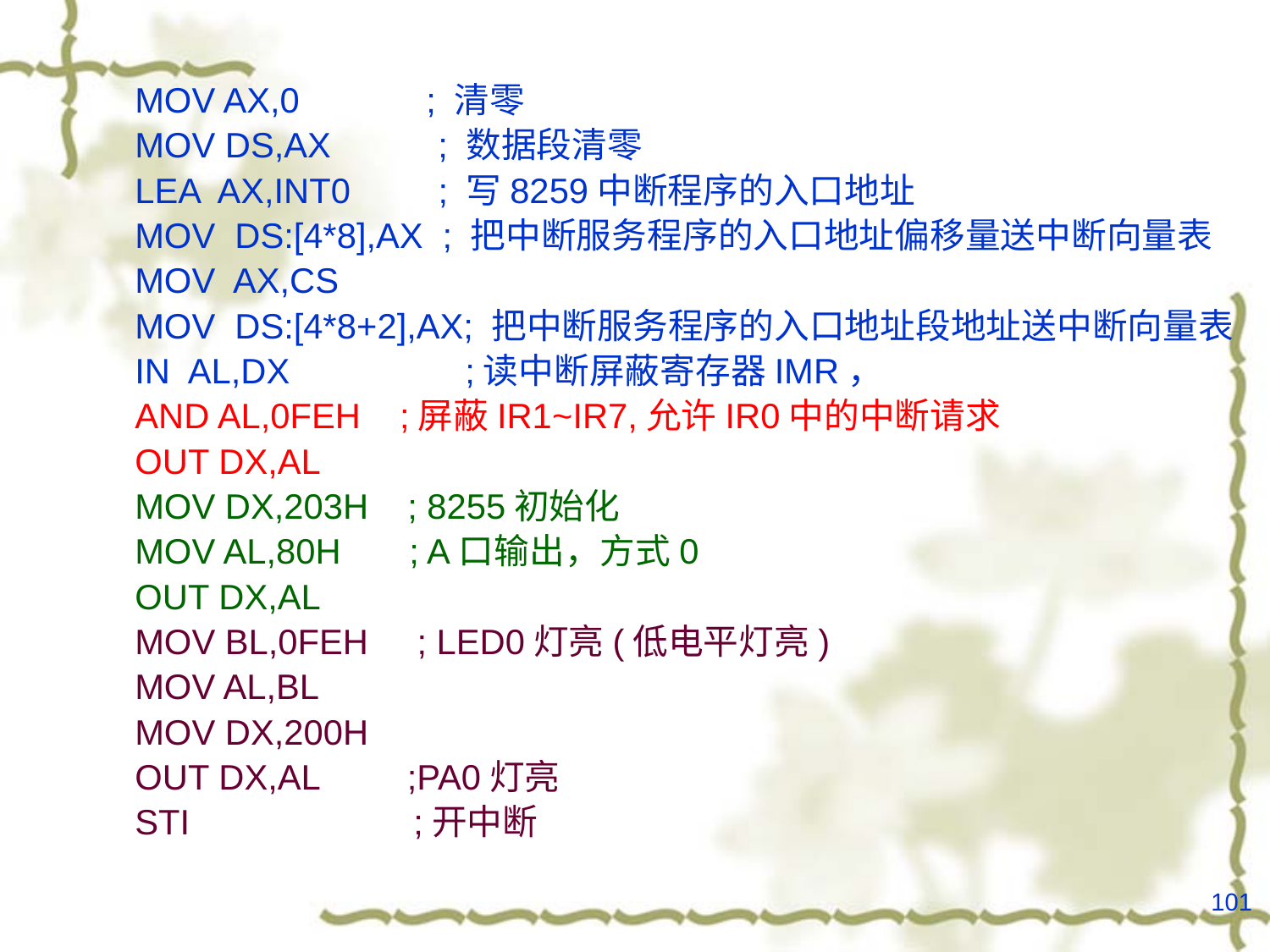

MOV AX,0             ; 清零
          MOV DS,AX           ; 数据段清零
          LEA  AX,INT0         ; 写8259中断程序的入口地址
          MOV  DS:[4*8],AX  ; 把中断服务程序的入口地址偏移量送中断向量表
          MOV  AX,CS
          MOV  DS:[4*8+2],AX; 把中断服务程序的入口地址段地址送中断向量表
          IN  AL,DX                  ;读中断屏蔽寄存器IMR，
          AND AL,0FEH    ;屏蔽IR1~IR7,允许IR0中的中断请求
          OUT DX,AL
          MOV DX,203H    ; 8255初始化
          MOV AL,80H       ; A口输出，方式0
          OUT DX,AL
          MOV BL,0FEH     ; LED0灯亮(低电平灯亮)
          MOV AL,BL
          MOV DX,200H
          OUT DX,AL         ;PA0灯亮
          STI                       ;开中断

101